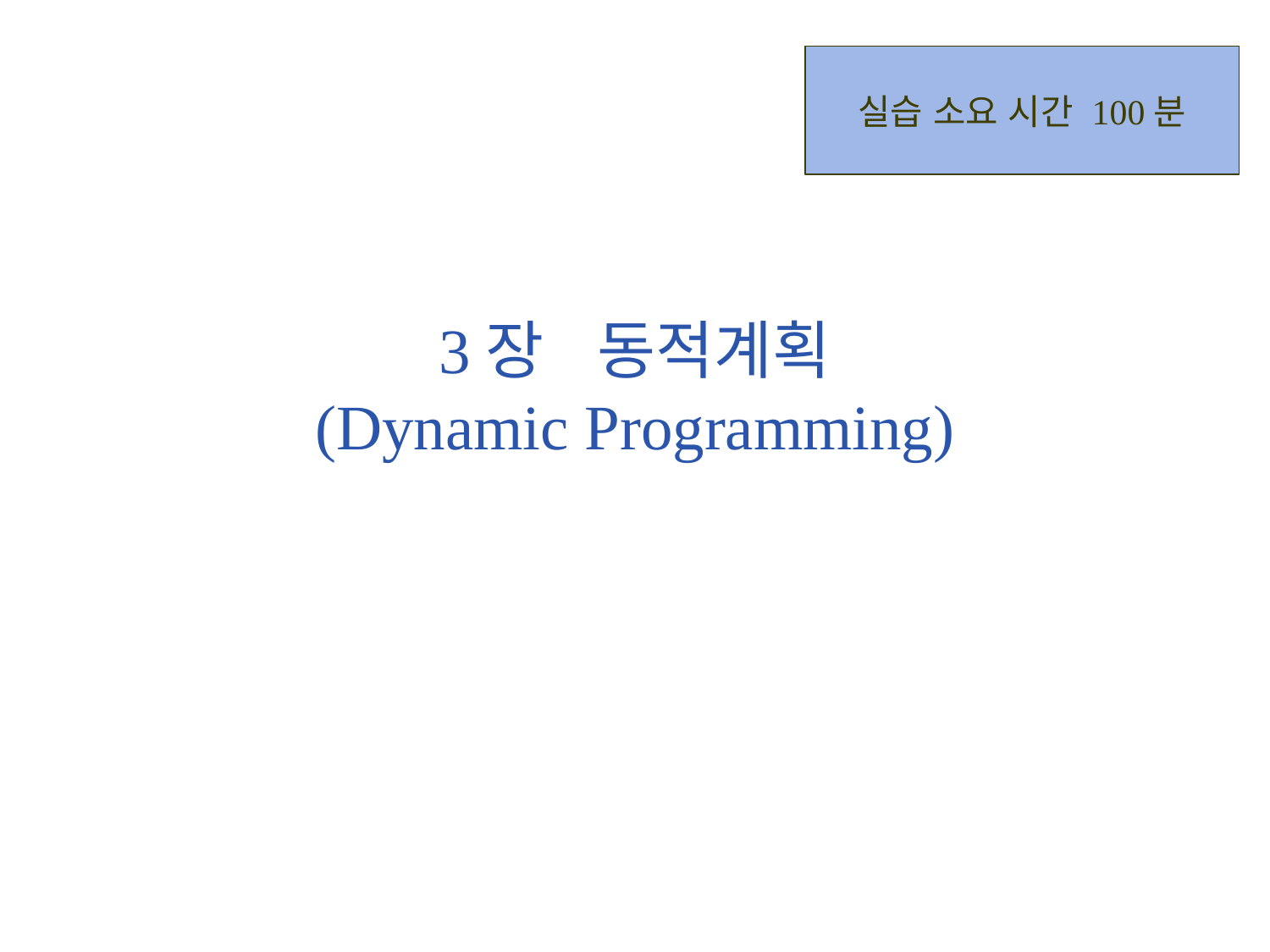

실습 소요 시간 100분
# 3장   동적계획 (Dynamic Programming)